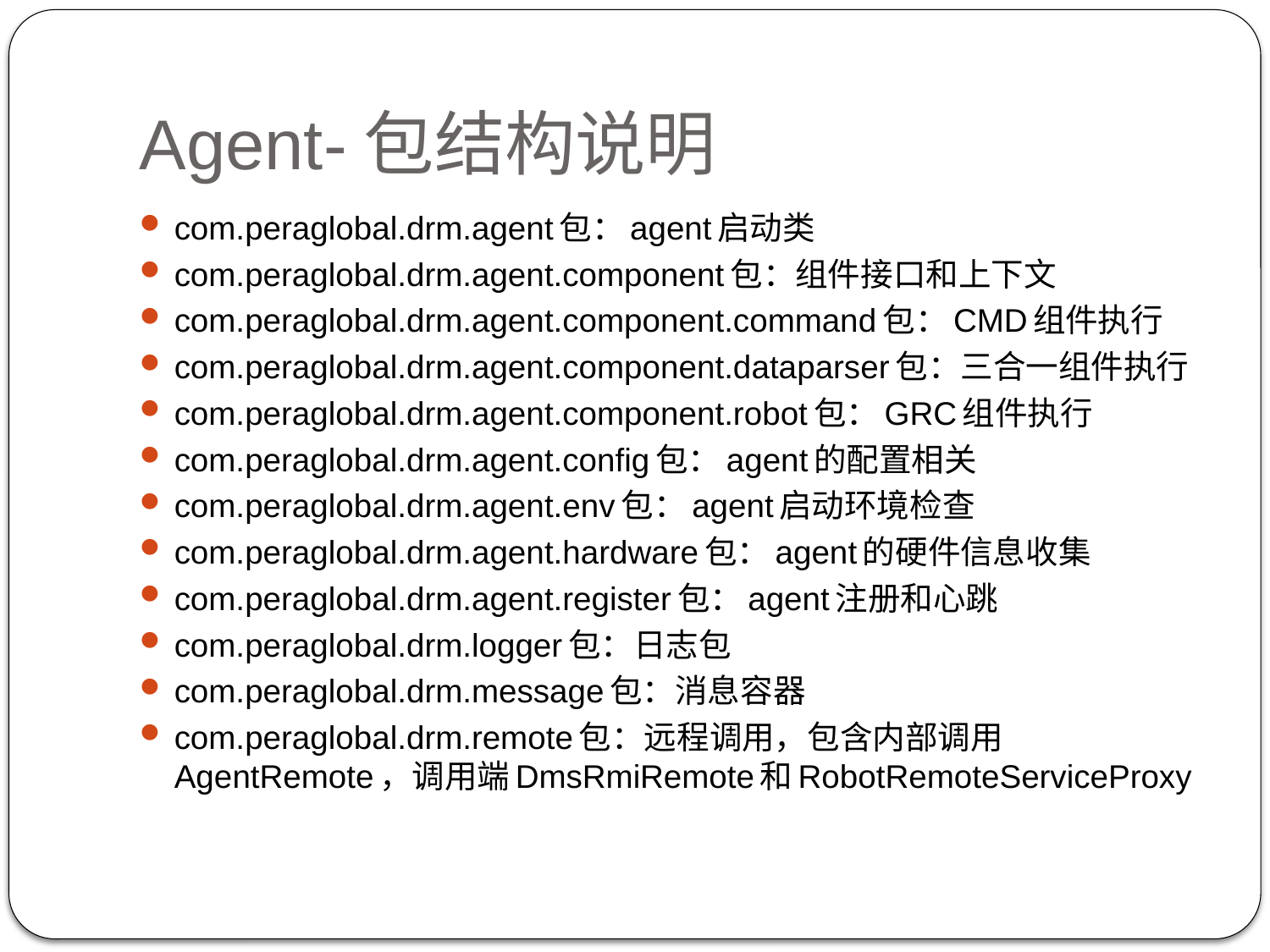

# Agent-包结构说明
com.peraglobal.drm.agent包：agent启动类
com.peraglobal.drm.agent.component包：组件接口和上下文
com.peraglobal.drm.agent.component.command包：CMD组件执行
com.peraglobal.drm.agent.component.dataparser包：三合一组件执行
com.peraglobal.drm.agent.component.robot包：GRC组件执行
com.peraglobal.drm.agent.config包：agent的配置相关
com.peraglobal.drm.agent.env包：agent启动环境检查
com.peraglobal.drm.agent.hardware包：agent的硬件信息收集
com.peraglobal.drm.agent.register包：agent注册和心跳
com.peraglobal.drm.logger包：日志包
com.peraglobal.drm.message包：消息容器
com.peraglobal.drm.remote包：远程调用，包含内部调用AgentRemote，调用端DmsRmiRemote和RobotRemoteServiceProxy